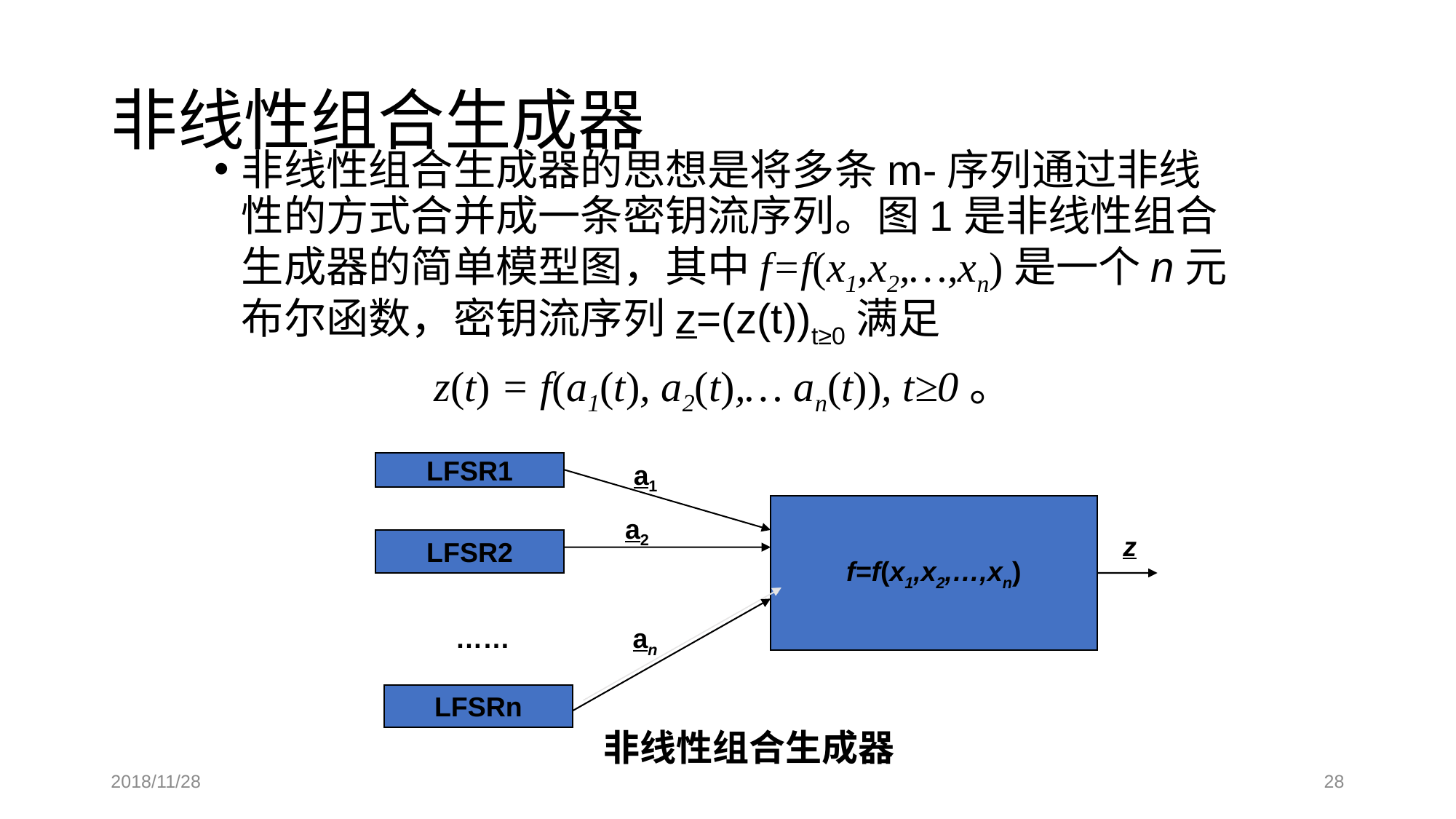

# 非线性组合生成器
非线性组合生成器的思想是将多条m-序列通过非线性的方式合并成一条密钥流序列。图1是非线性组合生成器的简单模型图，其中f=f(x1,x2,…,xn)是一个n元布尔函数，密钥流序列z=(z(t))t≥0满足
z(t) = f(a1(t), a2(t),… an(t)), t≥0。
a1
LFSR1

f=f(x1,x2,…,xn)
a2

z

LFSR2

……
an

LFSRn
非线性组合生成器
2018/11/28
28